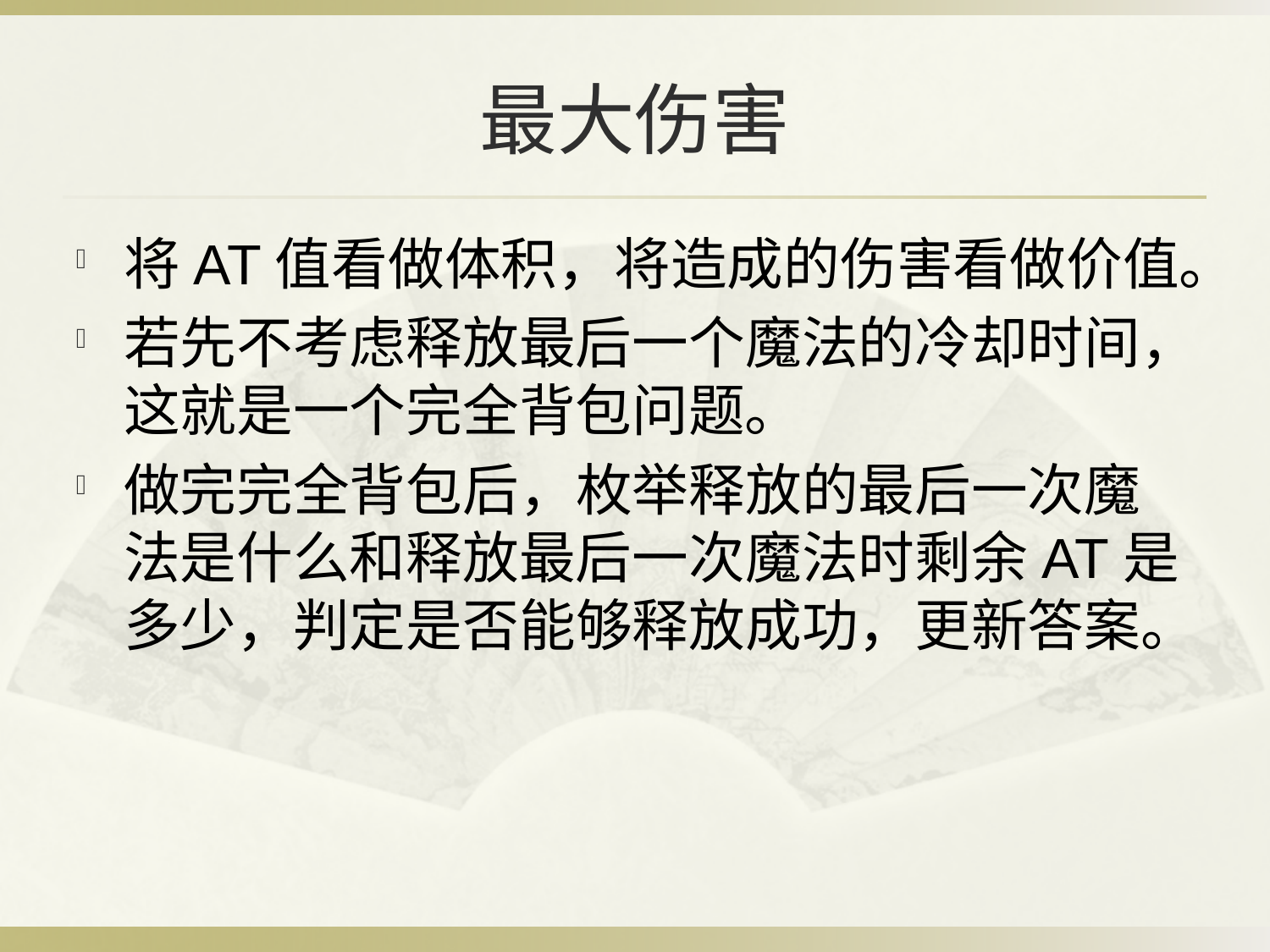

# 最大伤害
将AT值看做体积，将造成的伤害看做价值。
若先不考虑释放最后一个魔法的冷却时间，这就是一个完全背包问题。
做完完全背包后，枚举释放的最后一次魔法是什么和释放最后一次魔法时剩余AT是多少，判定是否能够释放成功，更新答案。